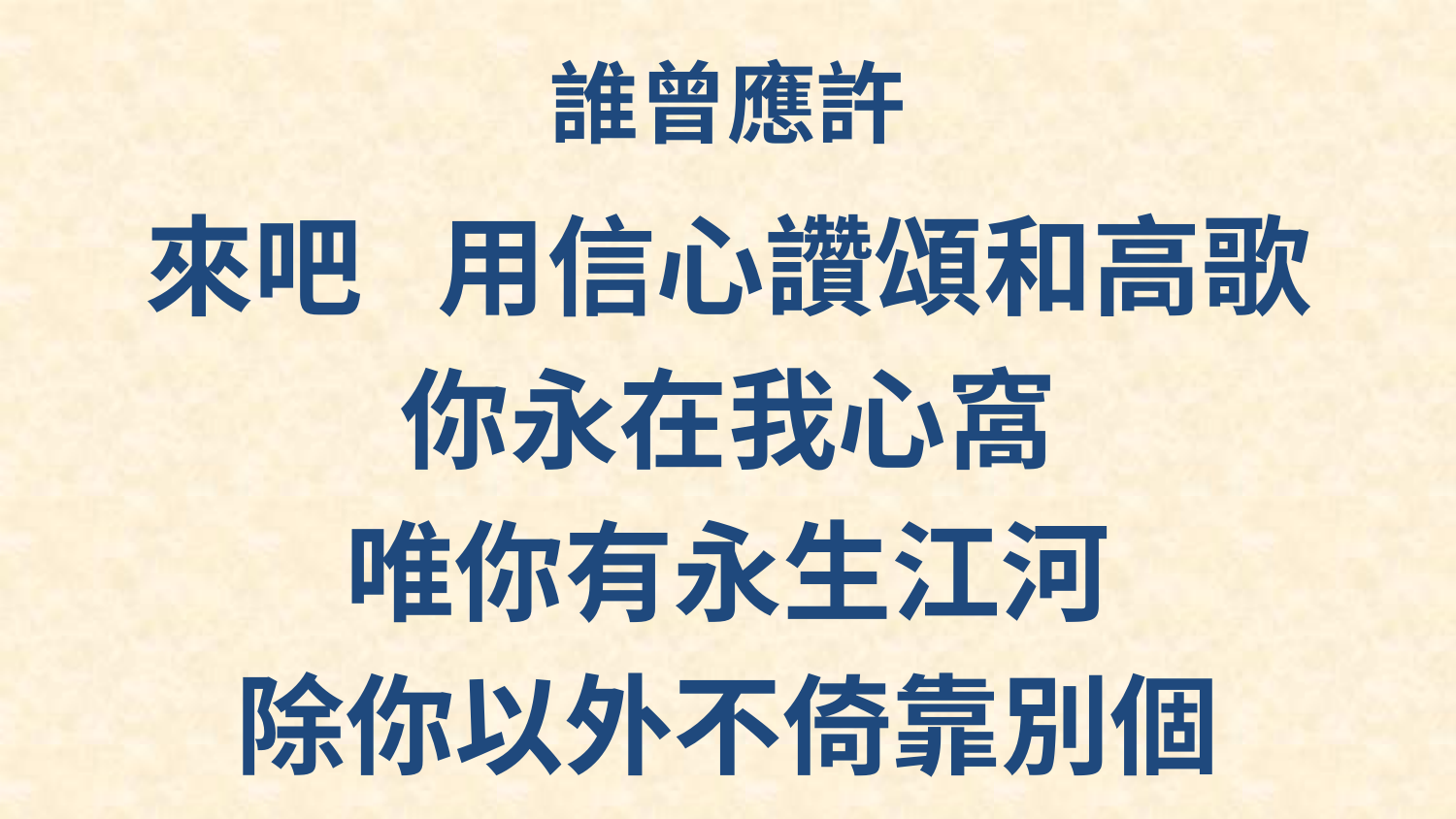

# 誰曾應許
來吧   用信心讚頌和高歌
你永在我心窩
唯你有永生江河
除你以外不倚靠別個